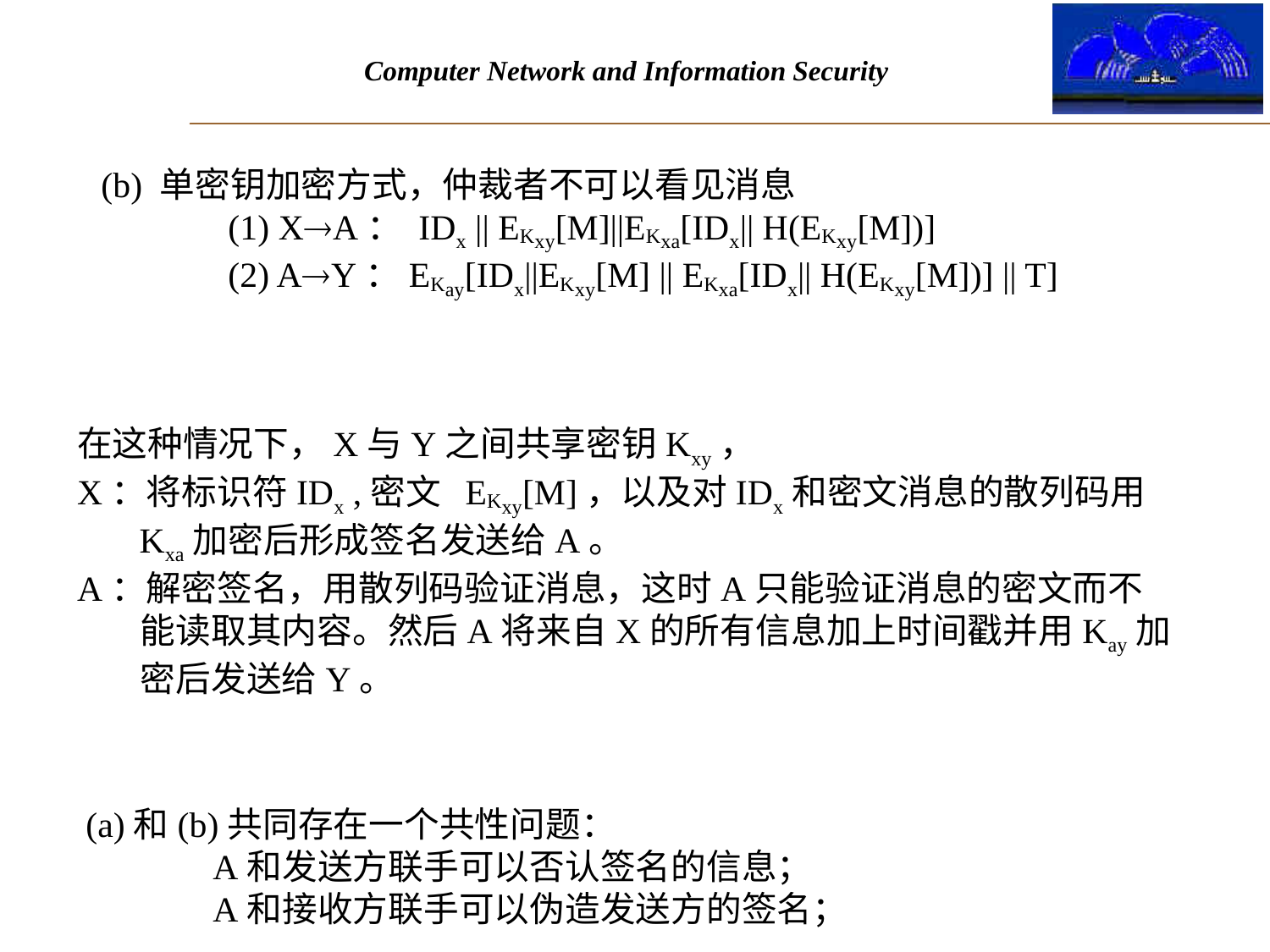

(b) 单密钥加密方式，仲裁者不可以看见消息
	(1) X→A： IDx || EKxy[M]||EKxa[IDx|| H(EKxy[M])]
	(2) A→Y：EKay[IDx||EKxy[M] || EKxa[IDx|| H(EKxy[M])] || T]
在这种情况下，X与Y之间共享密钥Kxy，
X：将标识符IDx ,密文  EKxy[M]，以及对IDx和密文消息的散列码用
       Kxa加密后形成签名发送给A。
A：解密签名，用散列码验证消息，这时A只能验证消息的密文而不
       能读取其内容。然后A将来自X的所有信息加上时间戳并用Kay加
       密后发送给Y。
(a)和(b)共同存在一个共性问题：
	A和发送方联手可以否认签名的信息；
	A和接收方联手可以伪造发送方的签名；